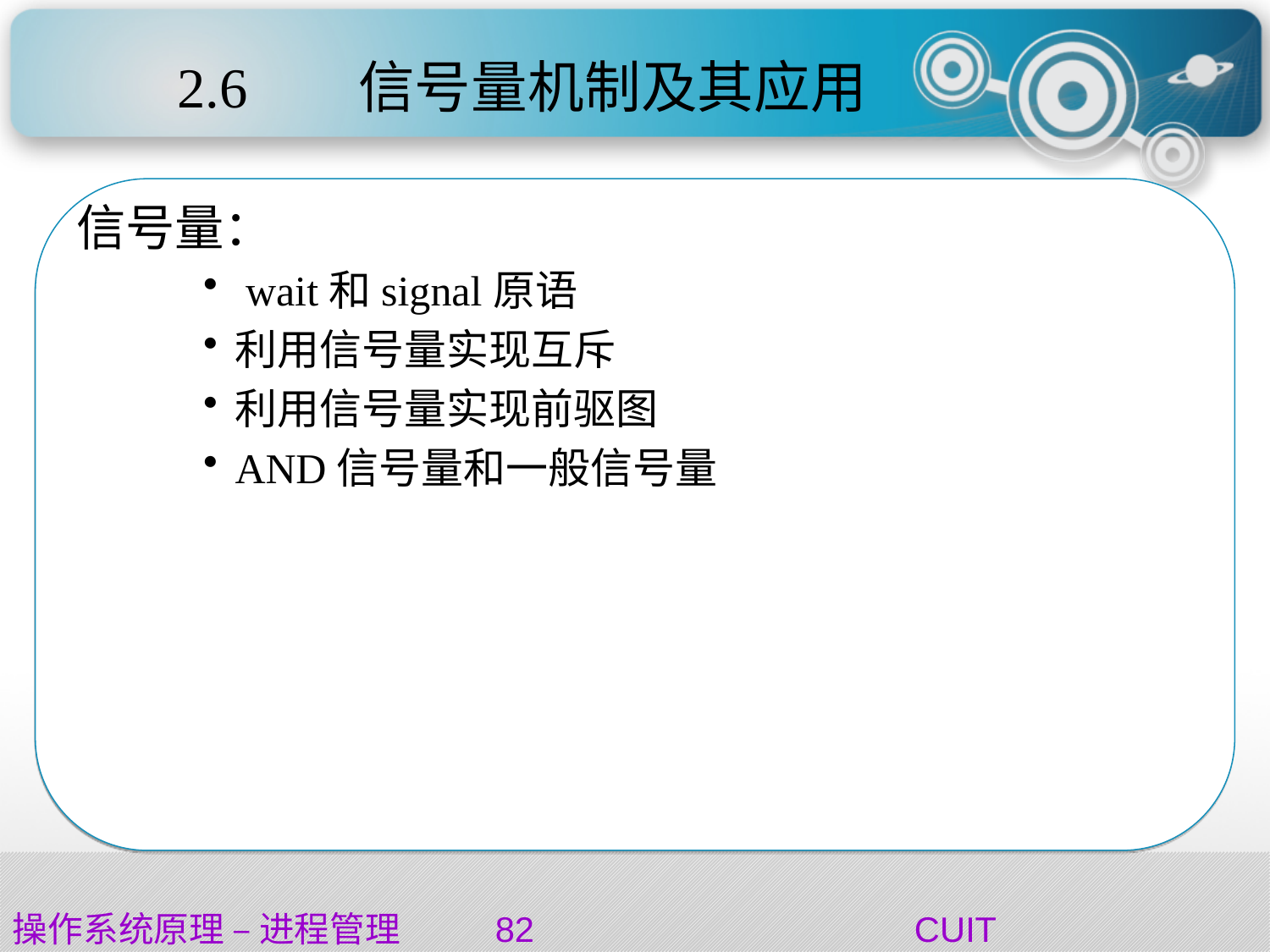

# 2.6	    信号量机制及其应用
信号量：
 wait和signal原语
利用信号量实现互斥
利用信号量实现前驱图
AND信号量和一般信号量